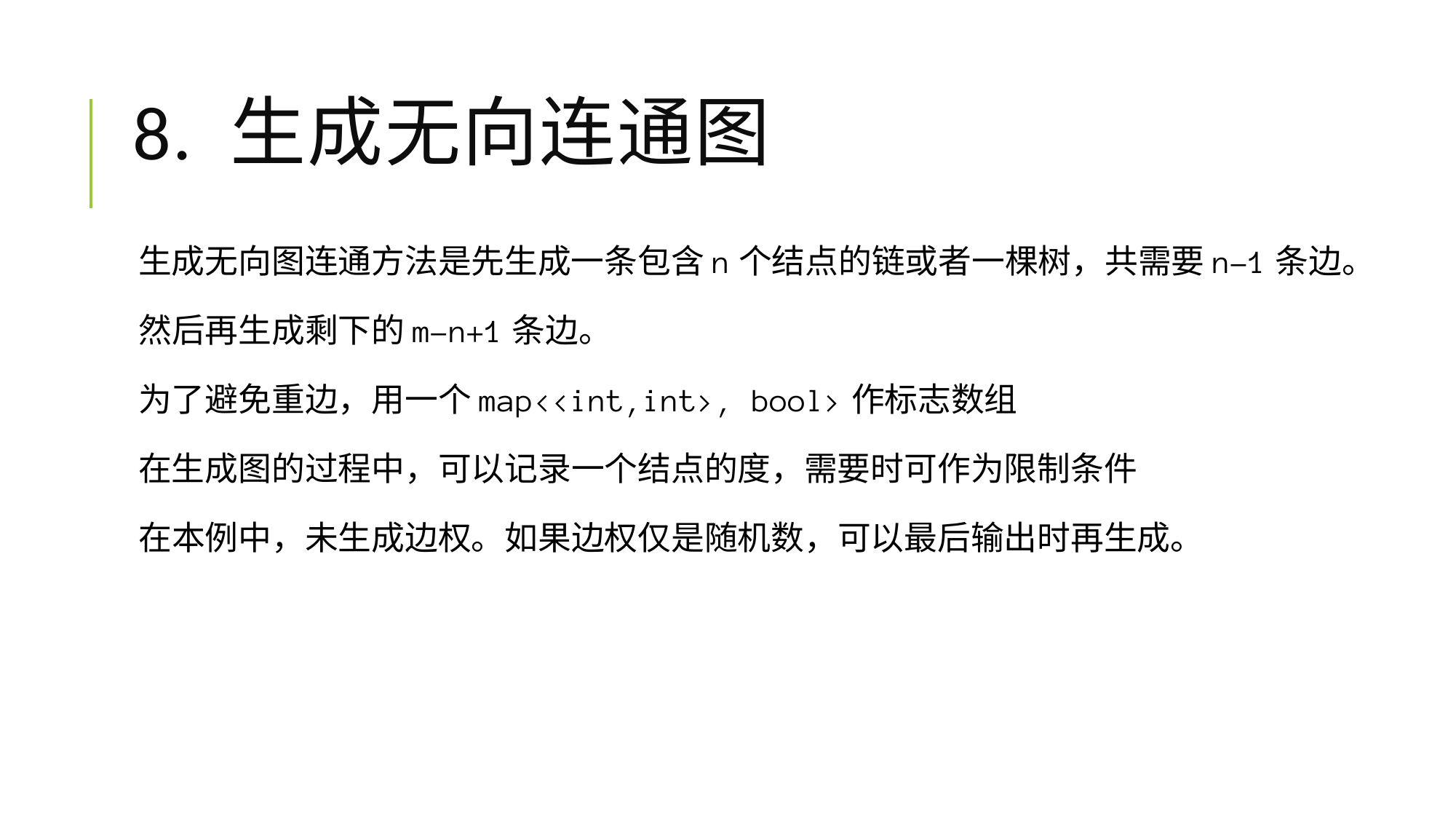

# 8. 生成无向连通图
生成无向图连通方法是先生成一条包含n个结点的链或者一棵树，共需要n-1条边。
然后再生成剩下的m-n+1条边。
为了避免重边，用一个map<<int,int>, bool>作标志数组
在生成图的过程中，可以记录一个结点的度，需要时可作为限制条件
在本例中，未生成边权。如果边权仅是随机数，可以最后输出时再生成。